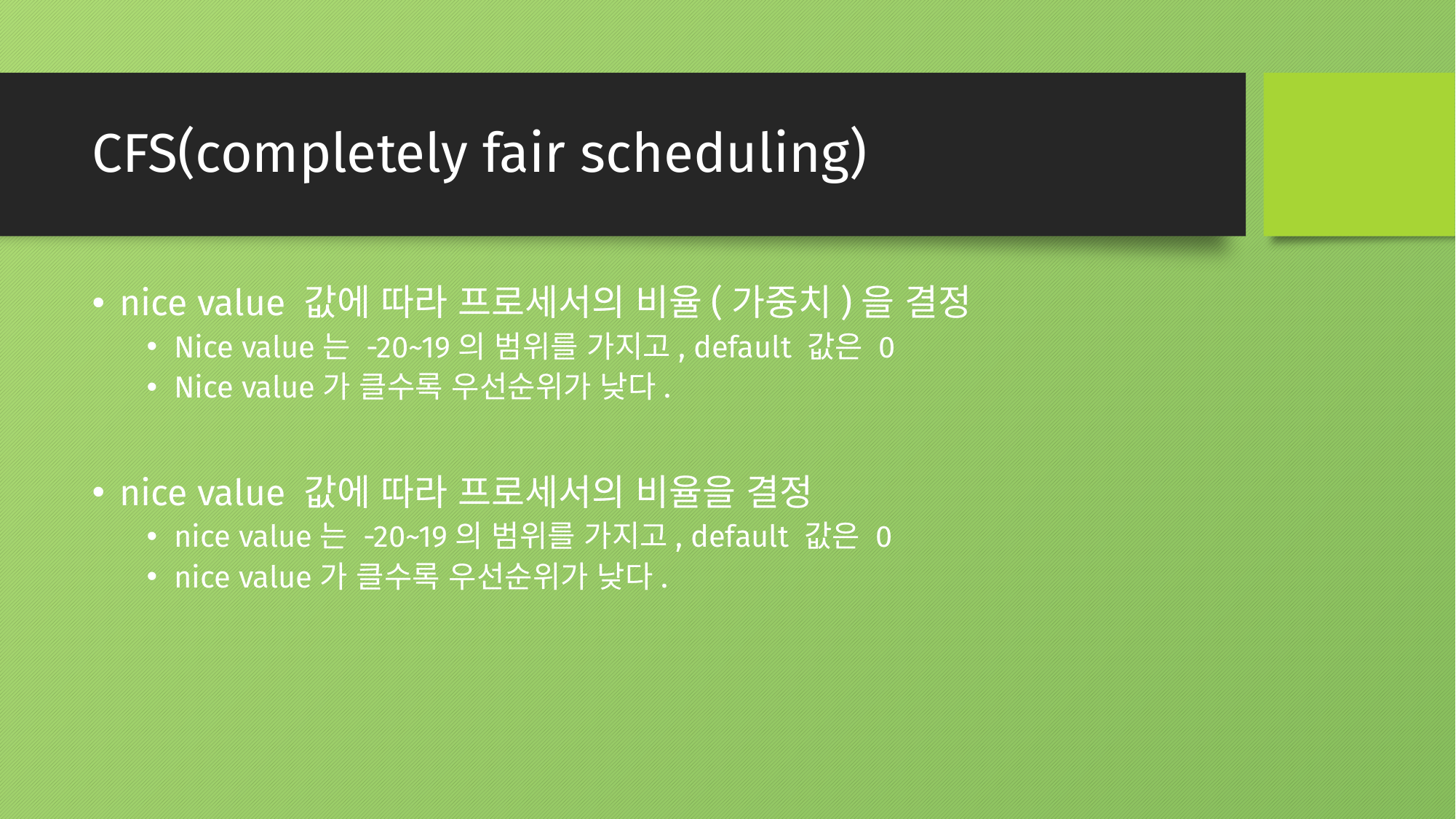

# CFS(completely fair scheduling)
nice value 값에 따라 프로세서의 비율(가중치)을 결정
Nice value는 -20~19의 범위를 가지고, default 값은 0
Nice value가 클수록 우선순위가 낮다.

nice value 값에 따라 프로세서의 비율을 결정
nice value는 -20~19의 범위를 가지고, default 값은 0
nice value가 클수록 우선순위가 낮다.